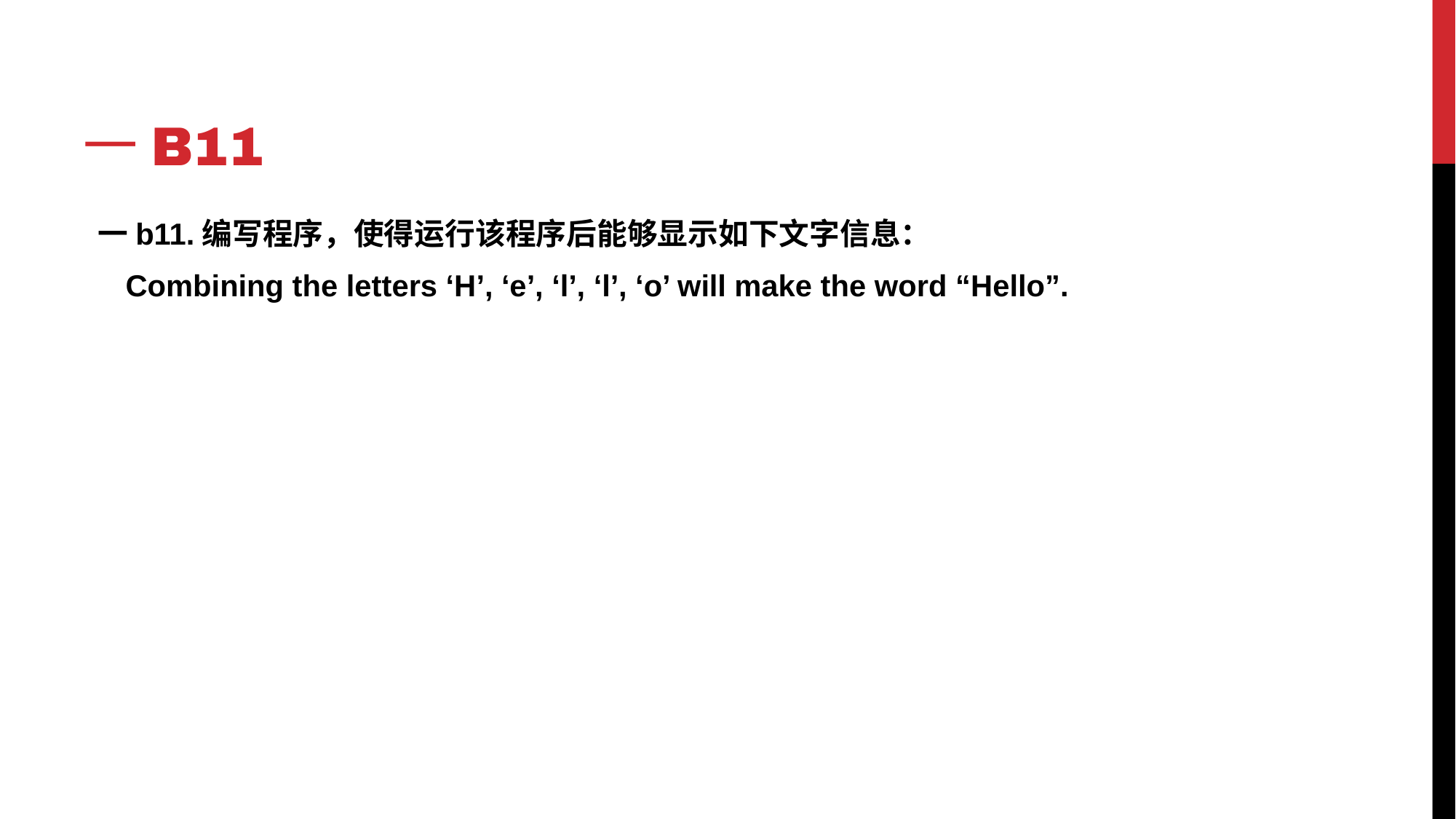

# 一b11
 一b11.编写程序，使得运行该程序后能够显示如下文字信息：
     Combining the letters ‘H’, ‘e’, ‘l’, ‘l’, ‘o’ will make the word “Hello”.